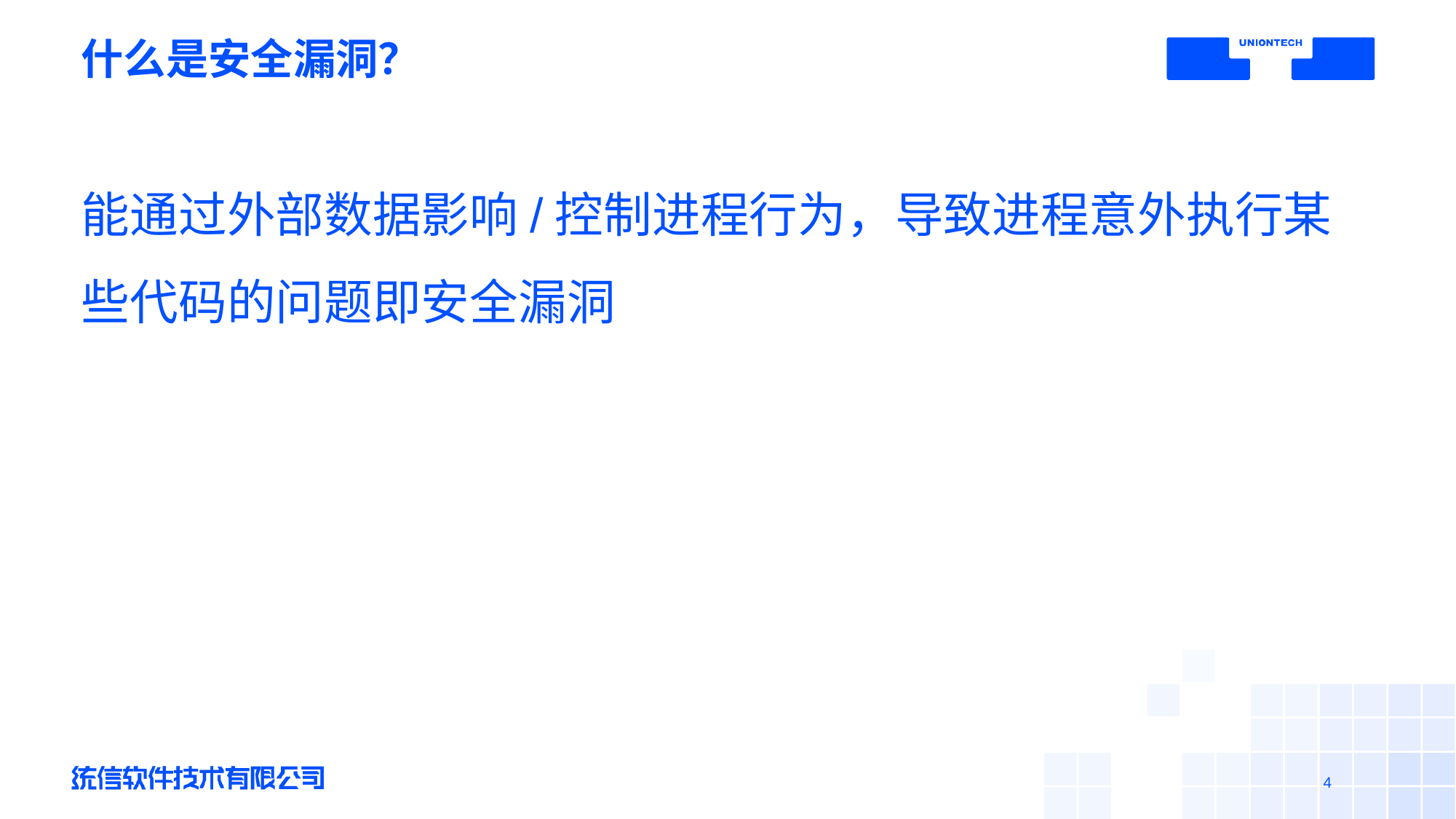

# 什么是安全漏洞？
能通过外部数据影响/控制进程行为，导致进程意外执行某些代码的问题即安全漏洞